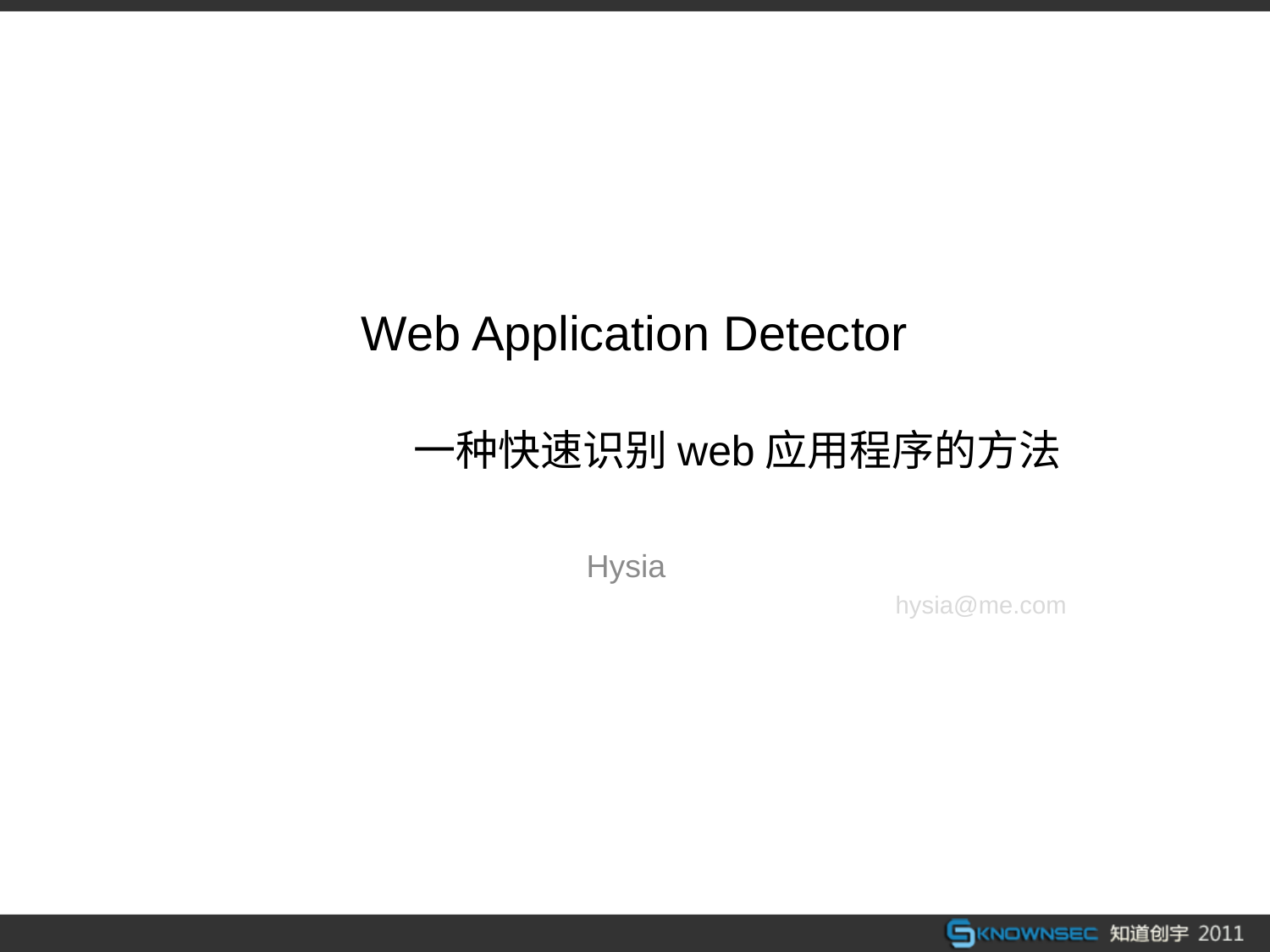

# Web Application Detector
一种快速识别web应用程序的方法
Hysia
hysia@me.com